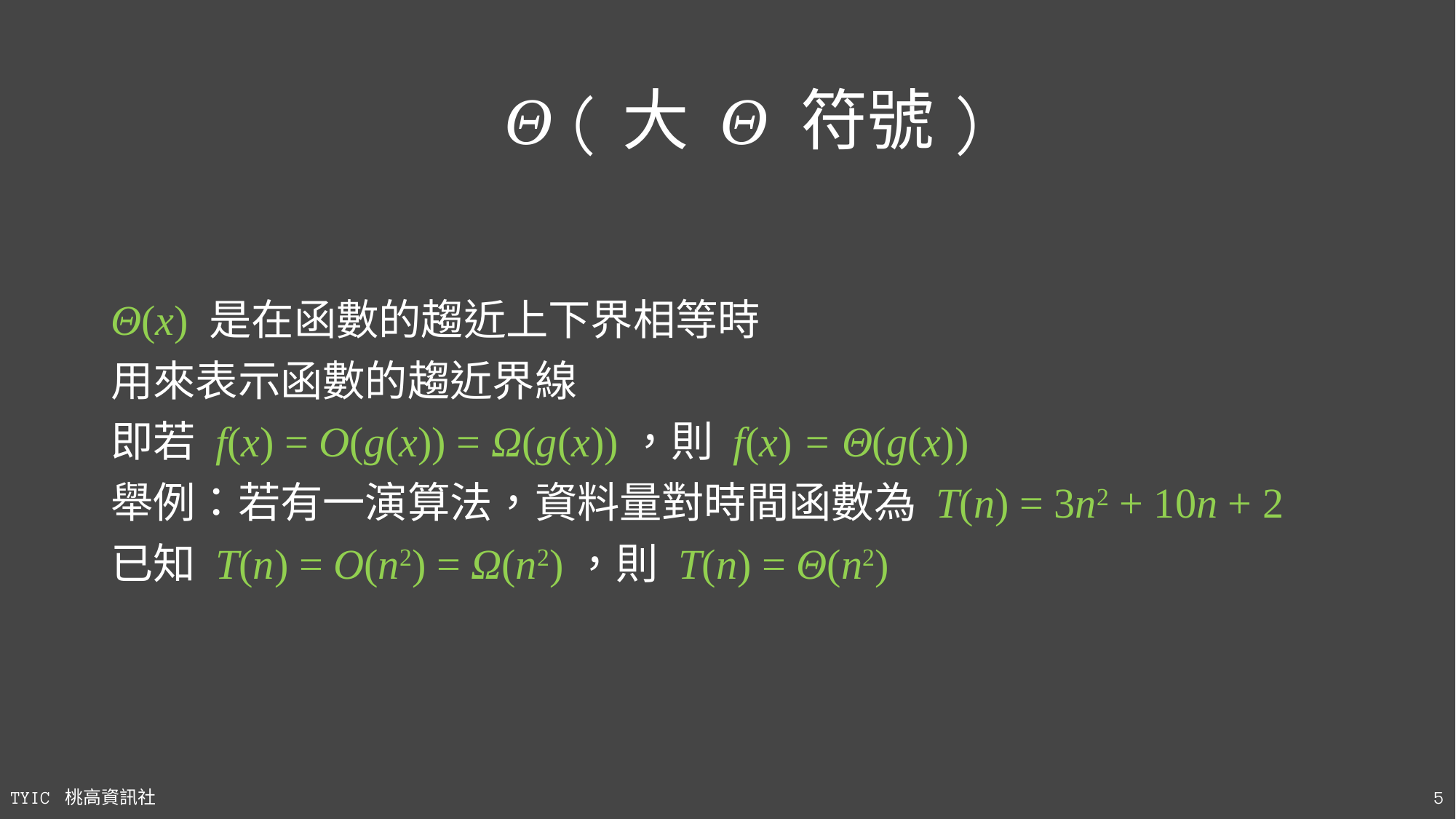

# Θ (大 Θ 符號)
Θ(x) 是在函數的趨近上下界相等時
用來表示函數的趨近界線
即若 f(x) = O(g(x)) = Ω(g(x))，則 f(x) = Θ(g(x))
舉例：若有一演算法，資料量對時間函數為 T(n) = 3n2 + 10n + 2
已知 T(n) = O(n2) = Ω(n2)，則 T(n) = Θ(n2)